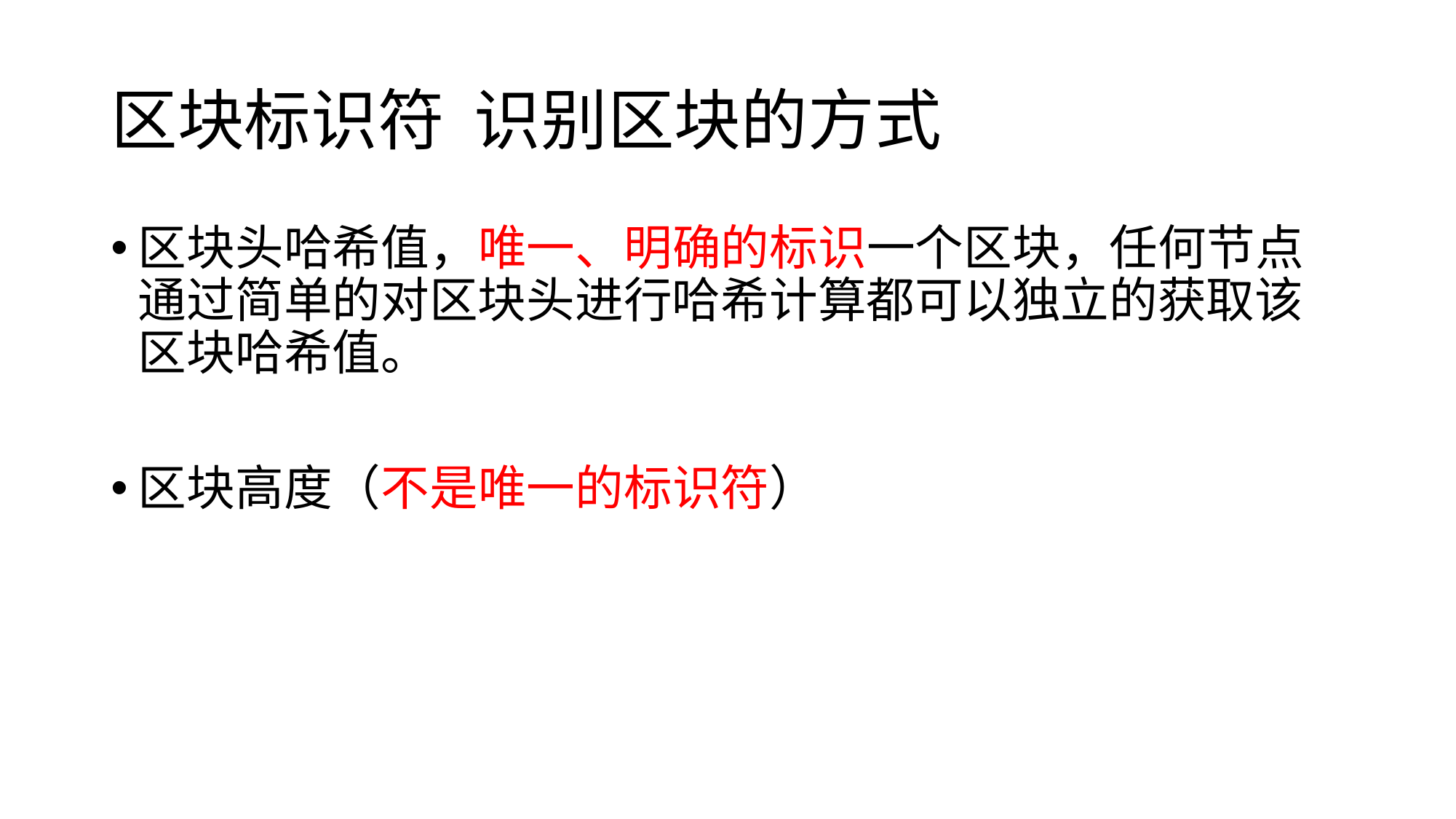

# 区块标识符  识别区块的方式
区块头哈希值，唯一、明确的标识一个区块，任何节点通过简单的对区块头进行哈希计算都可以独立的获取该区块哈希值。

区块高度（不是唯一的标识符）